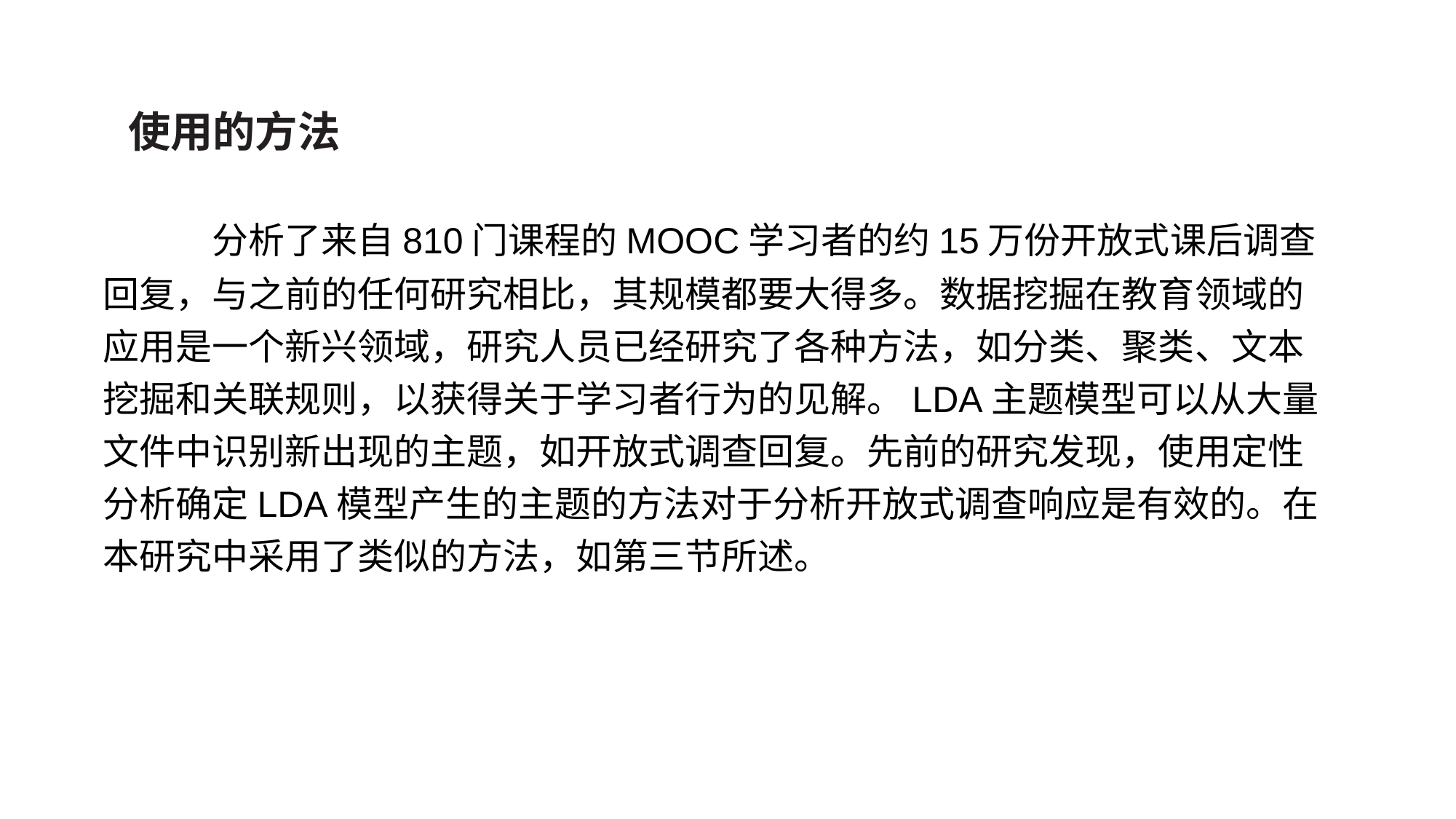

# 使用的方法
	分析了来自810门课程的MOOC学习者的约15万份开放式课后调查回复，与之前的任何研究相比，其规模都要大得多。数据挖掘在教育领域的应用是一个新兴领域，研究人员已经研究了各种方法，如分类、聚类、文本挖掘和关联规则，以获得关于学习者行为的见解。LDA主题模型可以从大量文件中识别新出现的主题，如开放式调查回复。先前的研究发现，使用定性分析确定LDA模型产生的主题的方法对于分析开放式调查响应是有效的。在本研究中采用了类似的方法，如第三节所述。